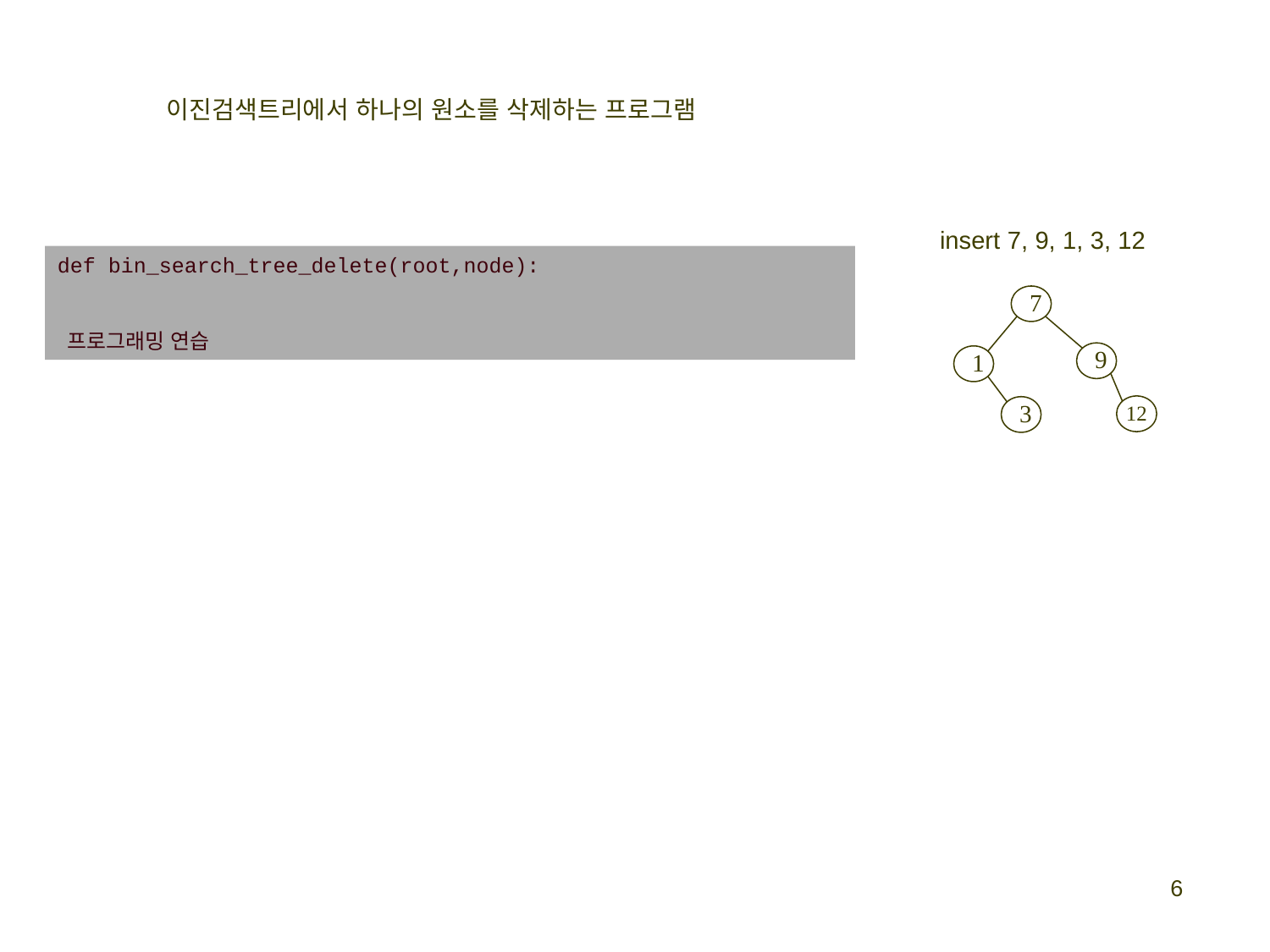

이진검색트리에서 하나의 원소를 삭제하는 프로그램
insert 7, 9, 1, 3, 12
def bin_search_tree_delete(root,node):

 프로그래밍 연습
7
9
1
12
3
6